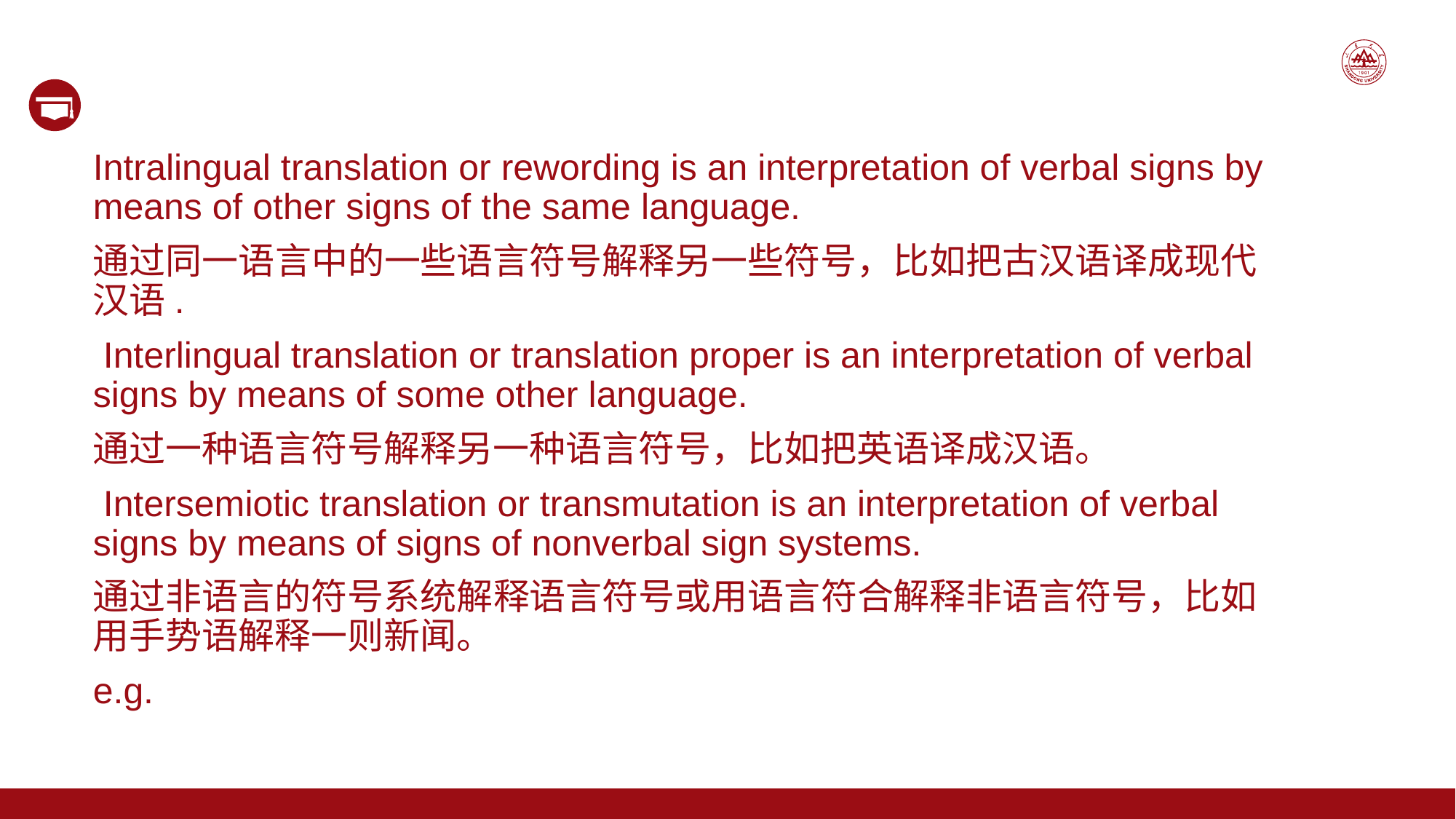

Intralingual translation or rewording is an interpretation of verbal signs by means of other signs of the same language.
通过同一语言中的一些语言符号解释另一些符号，比如把古汉语译成现代汉语.
 Interlingual translation or translation proper is an interpretation of verbal signs by means of some other language.
通过一种语言符号解释另一种语言符号，比如把英语译成汉语。
 Intersemiotic translation or transmutation is an interpretation of verbal signs by means of signs of nonverbal sign systems.
通过非语言的符号系统解释语言符号或用语言符合解释非语言符号，比如用手势语解释一则新闻。
e.g.